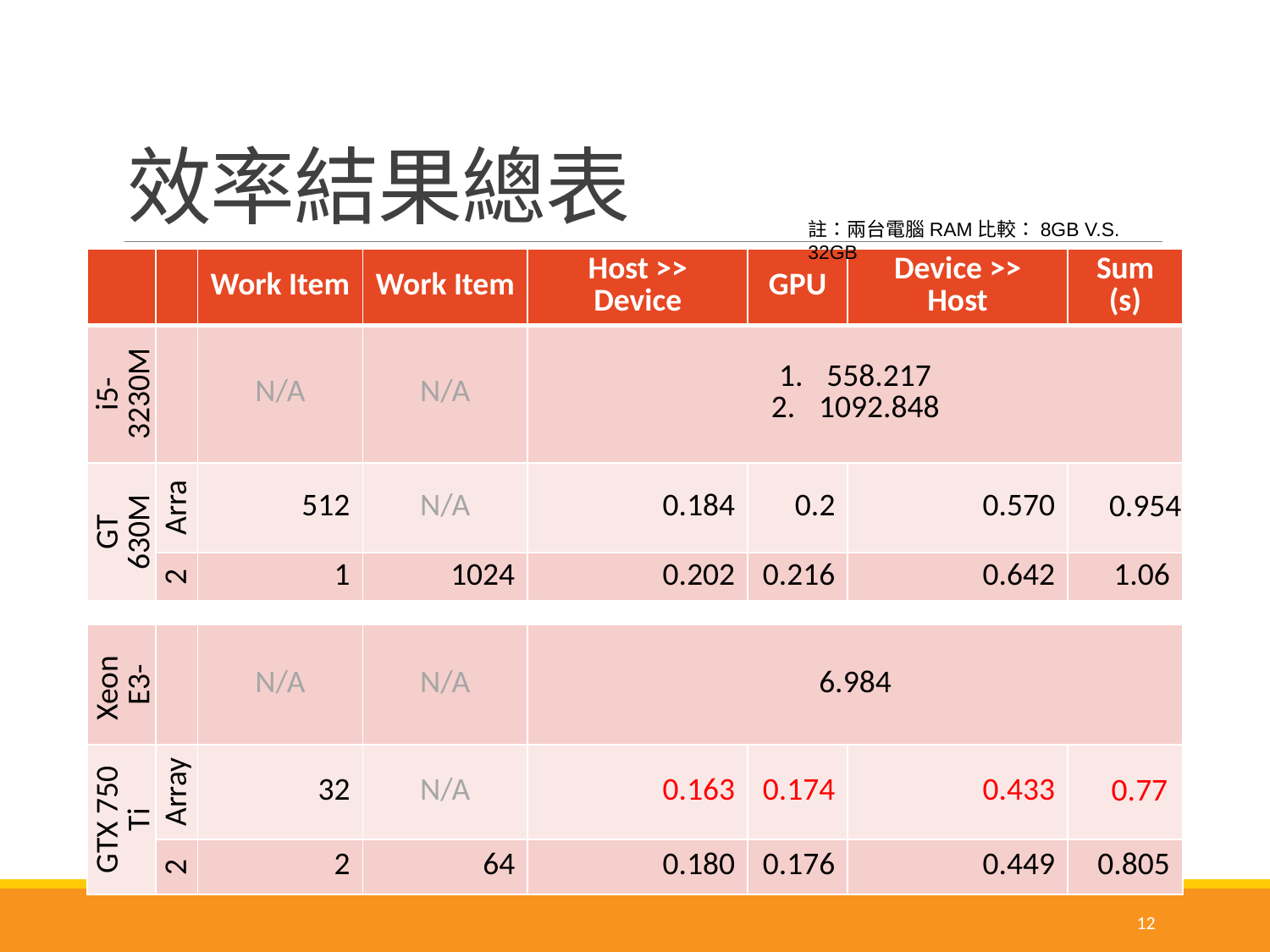

# 效率結果總表
註：兩台電腦RAM比較：8GB V.S. 32GB
|  |  | Work Item | Work Item | Host >> Device | GPU | Device >> Host | Sum (s) |
| --- | --- | --- | --- | --- | --- | --- | --- |
| i5-3230M |  | N/A | N/A | 558.217 1092.848 |  |  |  |
| GT 630M | Array | 512 | N/A | 0.184 | 0.2 | 0.570 | 0.954 |
|  | 2D | 1 | 1024 | 0.202 | 0.216 | 0.642 | 1.06 |
|  |  |  |  |  |  |  |  |
| Xeon E3-1231 |  | N/A | N/A | 6.984 |  |  |  |
| GTX 750 Ti | Array | 32 | N/A | 0.163 | 0.174 | 0.433 | 0.77 |
|  | 2D | 2 | 64 | 0.180 | 0.176 | 0.449 | 0.805 |
12